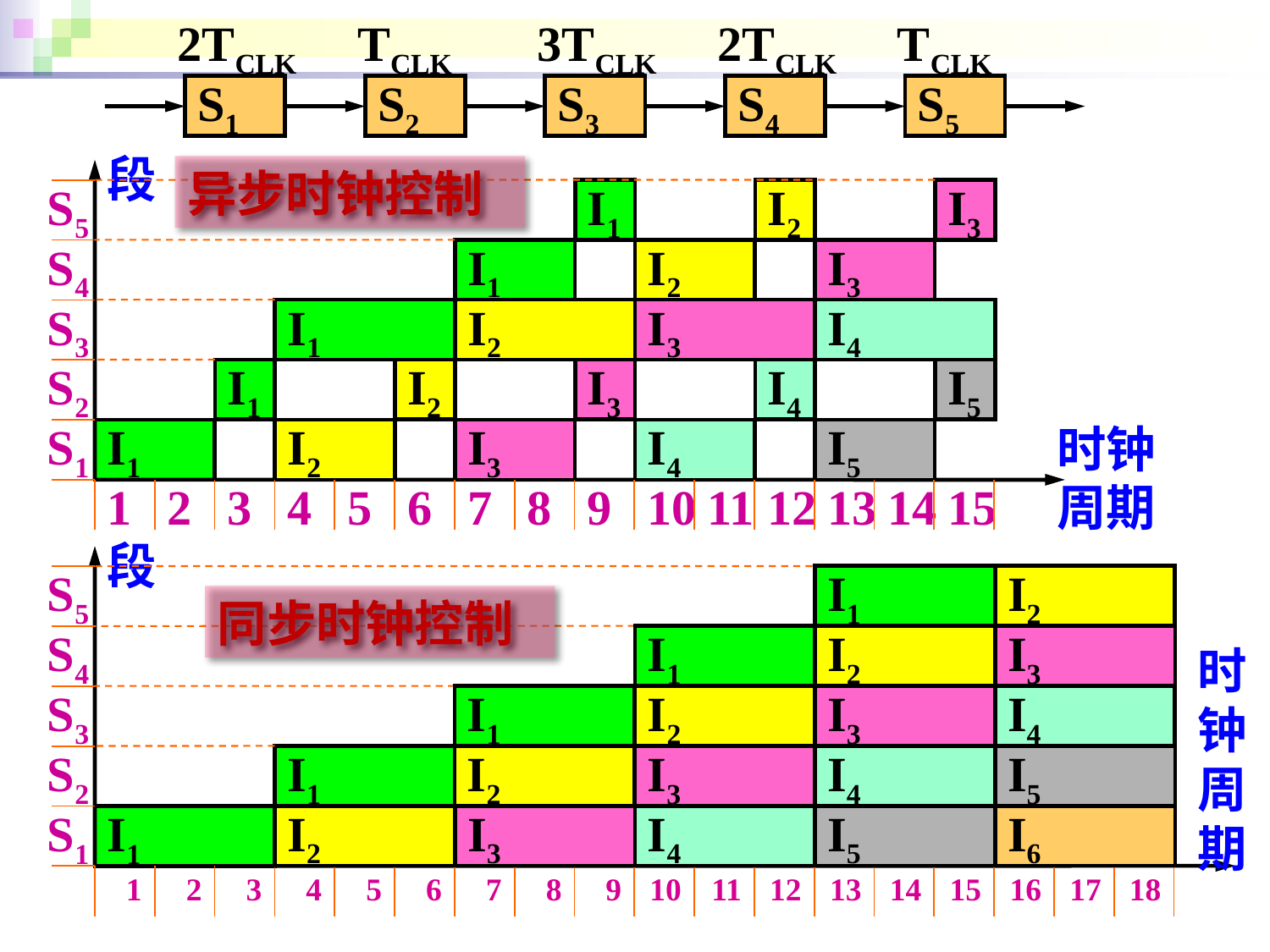

2TCLK
TCLK
3TCLK
2TCLK
TCLK
S1
S2
S3
S4
S5

段
异步时钟控制

S5

I1
I2
I3
|  |
| --- |
|  |
|  |
|  |
|  |
S4

I1
I2
I3
S3

I1
I2
I3
I4
S2

I1
I2
I3
I4
I5
S1
I1
I2
I3
I4
I5
时钟
周期
1
2
3
4
5
6
7
8
9
10
11
12
13
14
15

|  |  |  |  |  |  |  |  |  |  |  |  |  |  |  |
| --- | --- | --- | --- | --- | --- | --- | --- | --- | --- | --- | --- | --- | --- | --- |
段

I1
I2
S5

|  |
| --- |
|  |
|  |
|  |
|  |
同步时钟控制

I1
I2
I3
S4
时钟周期
S3

I1
I2
I3
I4
S2

I1
I2
I3
I4
I5
I2
I3
I4
I5
I6
S1
I1

| 1 | 2 | 3 | 4 | 5 | 6 | 7 | 8 | 9 | 10 | 11 | 12 | 13 | 14 | 15 | 16 | 17 | 18 |
| --- | --- | --- | --- | --- | --- | --- | --- | --- | --- | --- | --- | --- | --- | --- | --- | --- | --- |